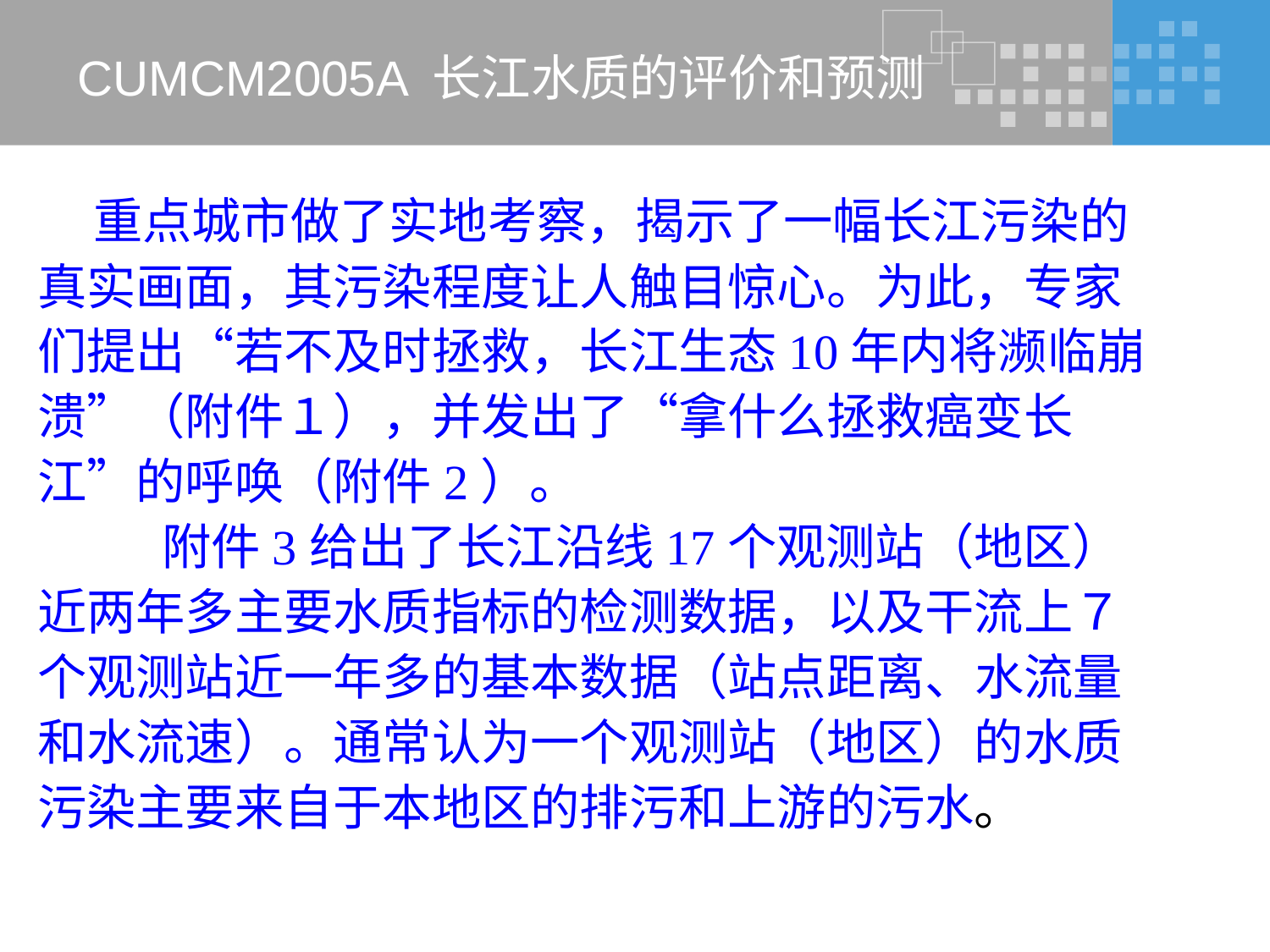

# CUMCM2005A 长江水质的评价和预测

    重点城市做了实地考察，揭示了一幅长江污染的真实画面，其污染程度让人触目惊心。为此，专家们提出“若不及时拯救，长江生态10年内将濒临崩溃”（附件１），并发出了“拿什么拯救癌变长江”的呼唤（附件2）。
            附件3给出了长江沿线17个观测站（地区）近两年多主要水质指标的检测数据，以及干流上７个观测站近一年多的基本数据（站点距离、水流量和水流速）。通常认为一个观测站（地区）的水质污染主要来自于本地区的排污和上游的污水。